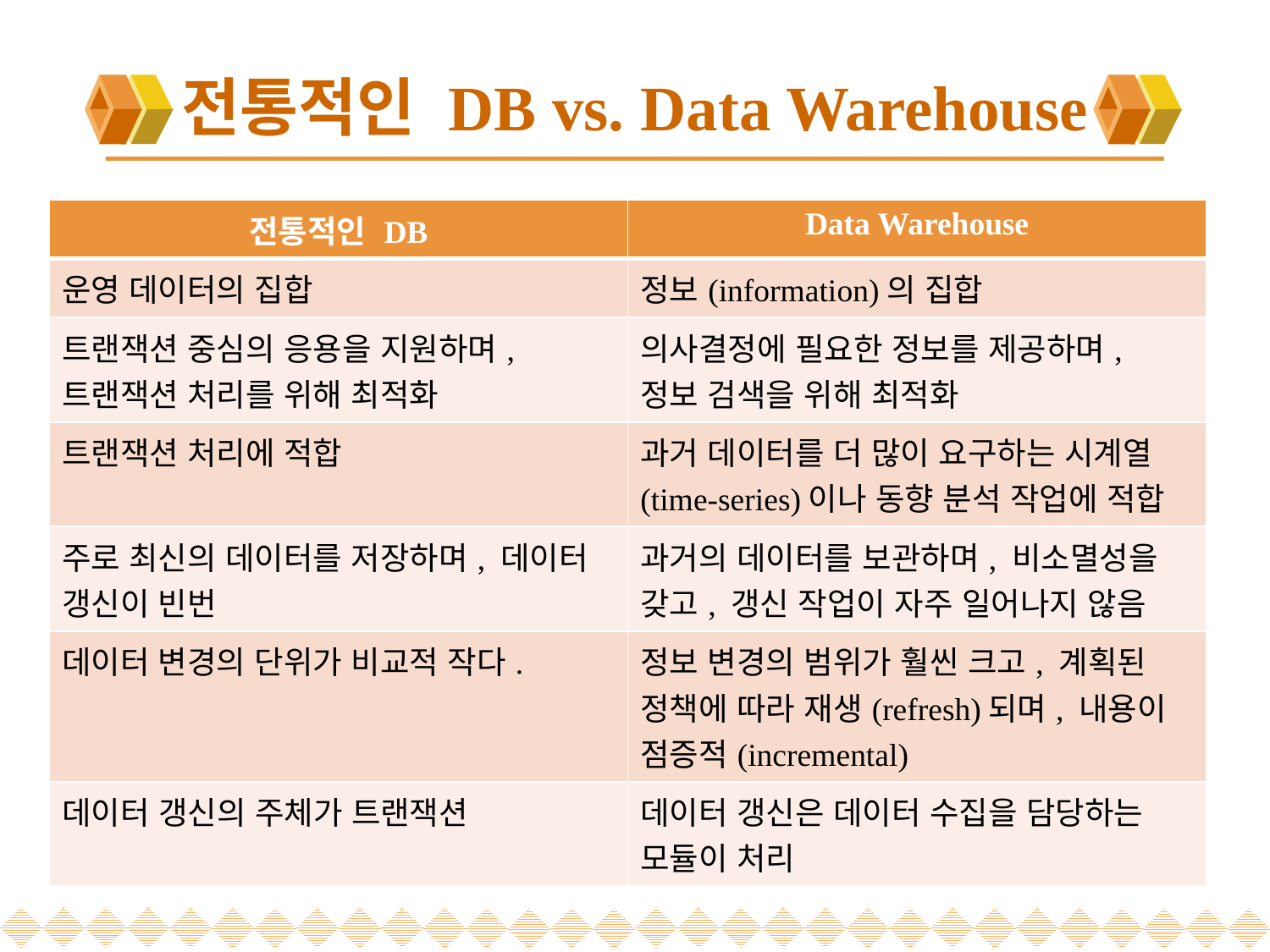

# 전통적인 DB vs. Data Warehouse
| 전통적인 DB | Data Warehouse |
| --- | --- |
| 운영 데이터의 집합 | 정보(information)의 집합 |
| 트랜잭션 중심의 응용을 지원하며, 트랜잭션 처리를 위해 최적화 | 의사결정에 필요한 정보를 제공하며, 정보 검색을 위해 최적화 |
| 트랜잭션 처리에 적합 | 과거 데이터를 더 많이 요구하는 시계열(time-series)이나 동향 분석 작업에 적합 |
| 주로 최신의 데이터를 저장하며, 데이터 갱신이 빈번 | 과거의 데이터를 보관하며, 비소멸성을 갖고, 갱신 작업이 자주 일어나지 않음 |
| 데이터 변경의 단위가 비교적 작다. | 정보 변경의 범위가 훨씬 크고, 계획된 정책에 따라 재생(refresh)되며, 내용이 점증적(incremental) |
| 데이터 갱신의 주체가 트랜잭션 | 데이터 갱신은 데이터 수집을 담당하는 모듈이 처리 |